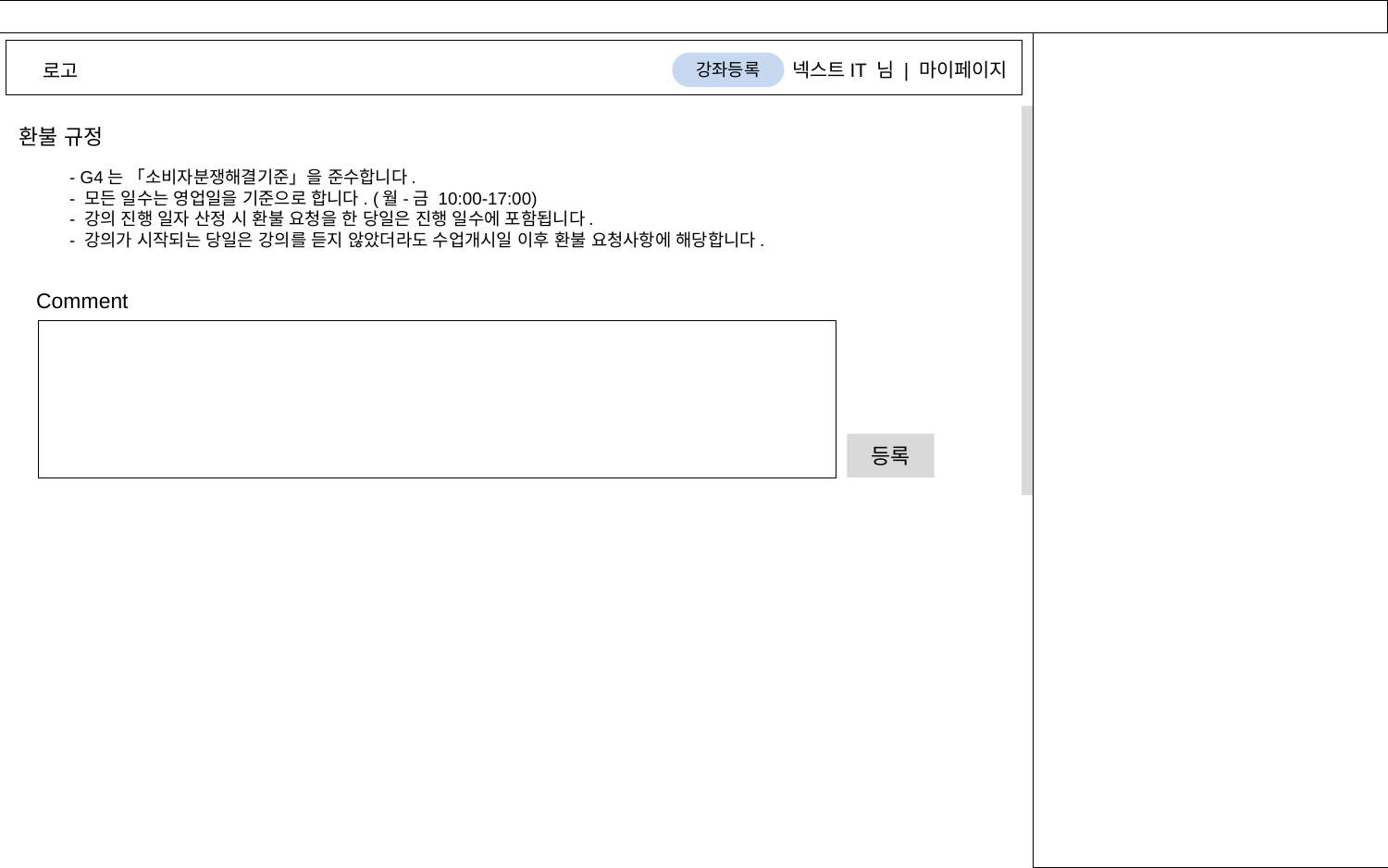

넥스트IT 님 | 마이페이지
로고
강좌등록

환불 규정
- G4는 「소비자분쟁해결기준」을 준수합니다.
- 모든 일수는 영업일을 기준으로 합니다. (월-금 10:00-17:00)
- 강의 진행 일자 산정 시 환불 요청을 한 당일은 진행 일수에 포함됩니다.
- 강의가 시작되는 당일은 강의를 듣지 않았더라도 수업개시일 이후 환불 요청사항에 해당합니다.
Comment

등록